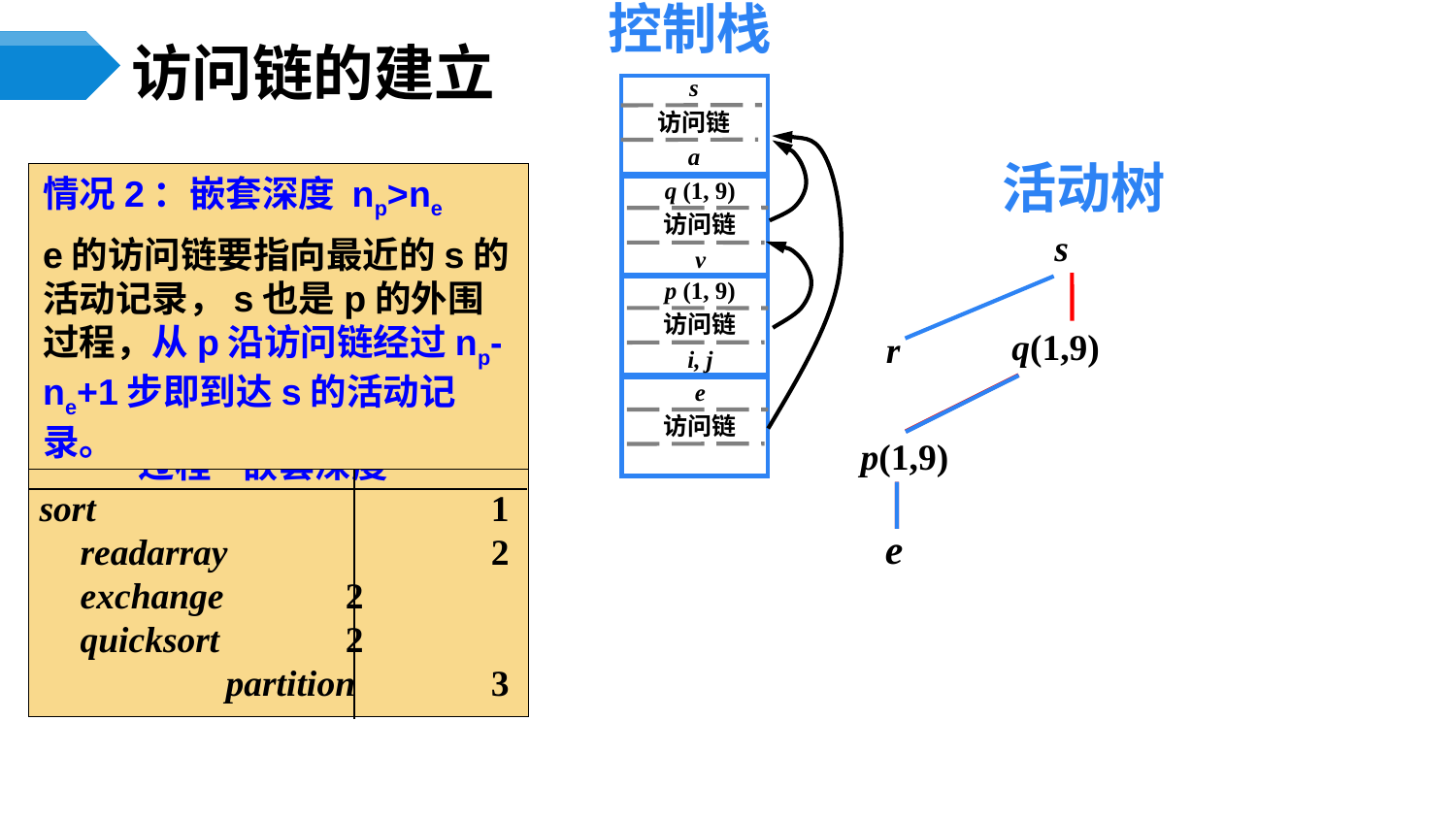

控制栈
# 访问链的建立
s

访问链

a

活动树
情况2：嵌套深度 np>ne
e的访问链要指向最近的s的活动记录，s也是p的外围过程，从p沿访问链经过np-ne+1步即到达s的活动记录。
q (1, 9)

访问链

v

s

p (1, 9)

访问链

i, j

q(1,9)
r
e

访问链

p(1,9)
	      过程	  嵌套深度
sort		             1
	readarray	             2
	exchange	             2
	quicksort	             2
		partition	             3

e